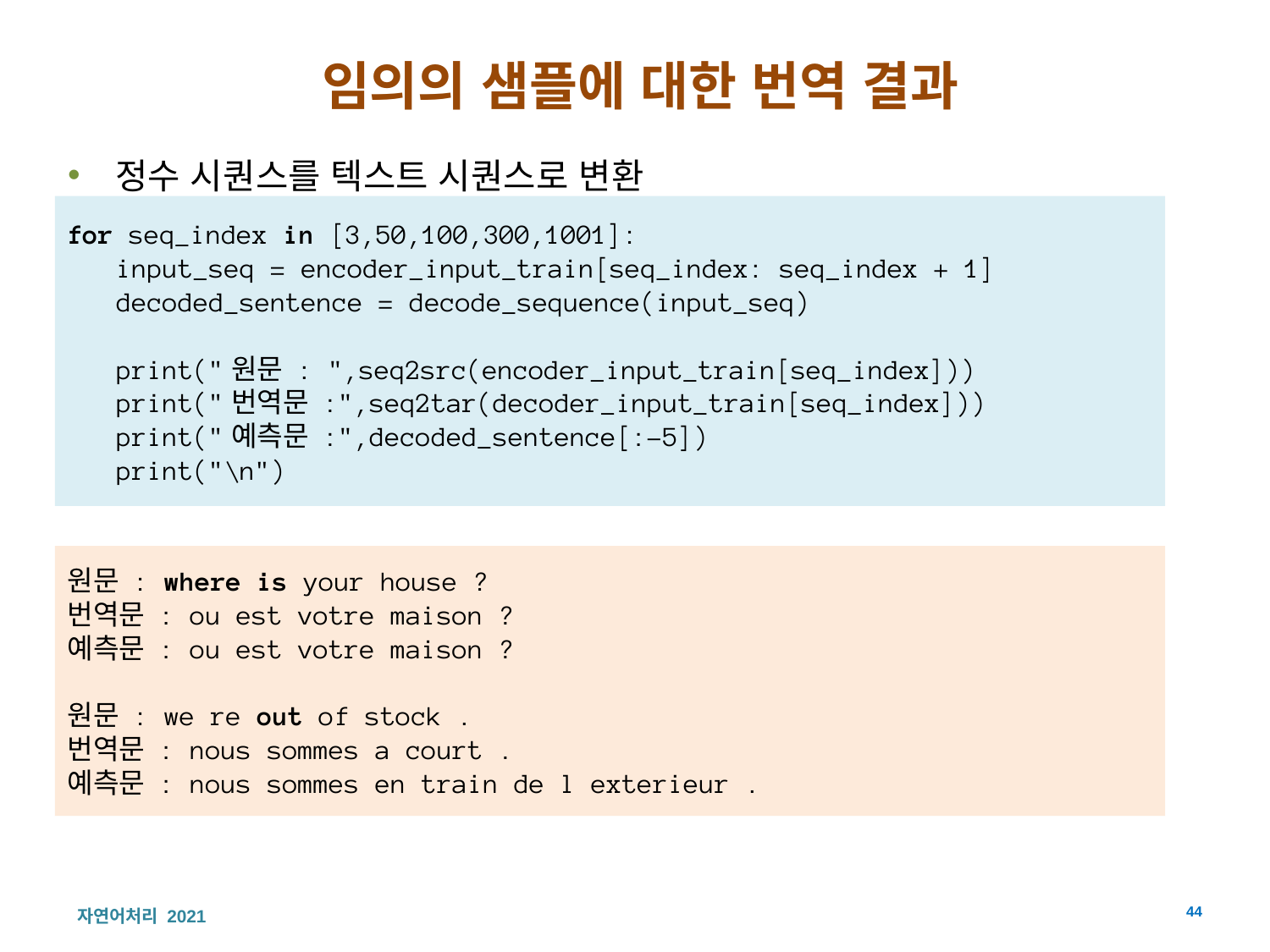

# 임의의 샘플에 대한 번역 결과
정수 시퀀스를 텍스트 시퀀스로 변환
for seq_index in [3,50,100,300,1001]:
	input_seq = encoder_input_train[seq_index: seq_index + 1]
	decoded_sentence = decode_sequence(input_seq)

	print("원문 : ",seq2src(encoder_input_train[seq_index]))
	print("번역문 :",seq2tar(decoder_input_train[seq_index]))
	print("예측문 :",decoded_sentence[:-5])
	print("\n")
원문 : where is your house ?
번역문 : ou est votre maison ?
예측문 : ou est votre maison ?

원문 : we re out of stock .
번역문 : nous sommes a court .
예측문 : nous sommes en train de l exterieur .